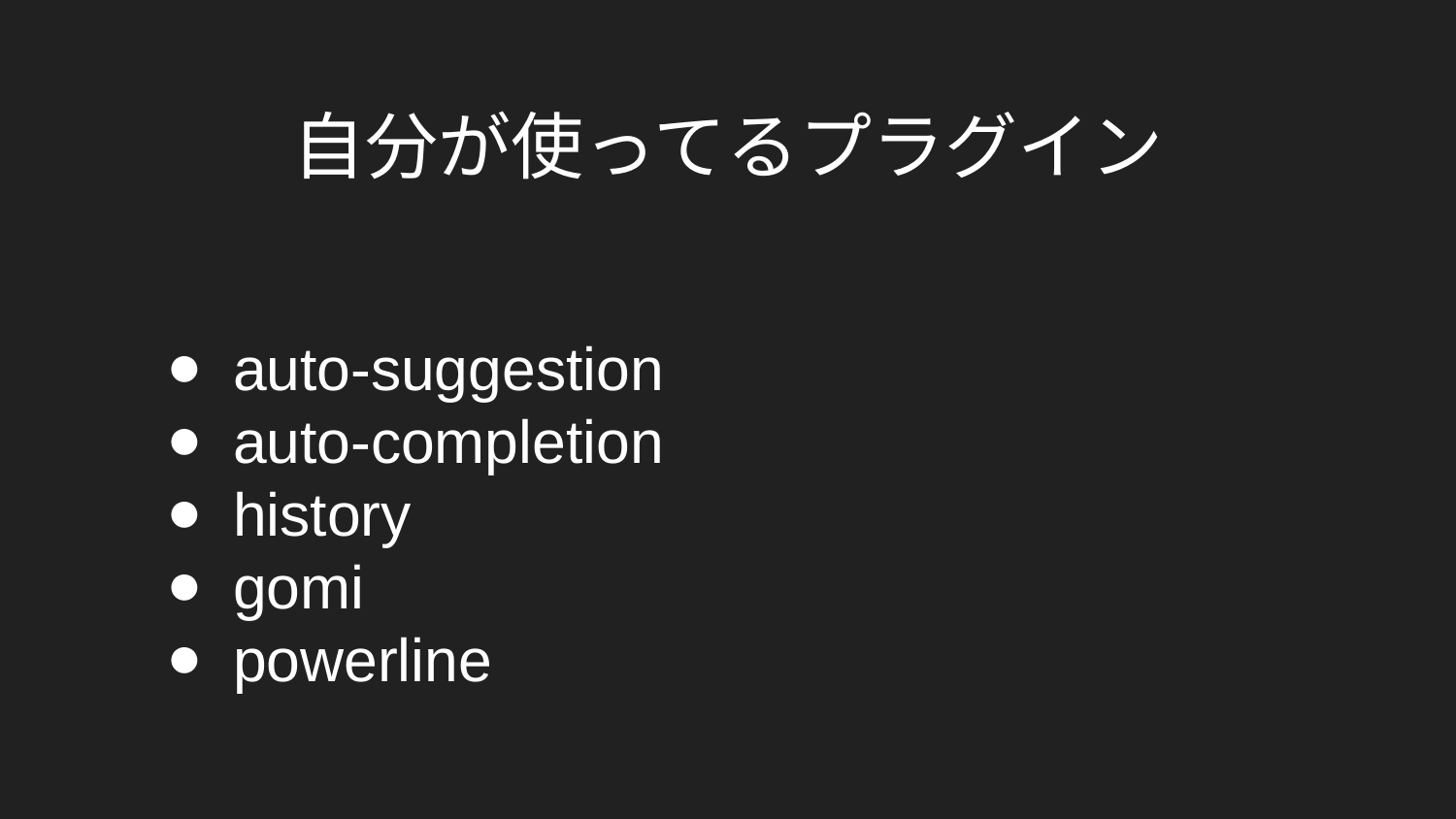

# 自分が使ってるプラグイン
auto-suggestion
auto-completion
history
gomi
powerline